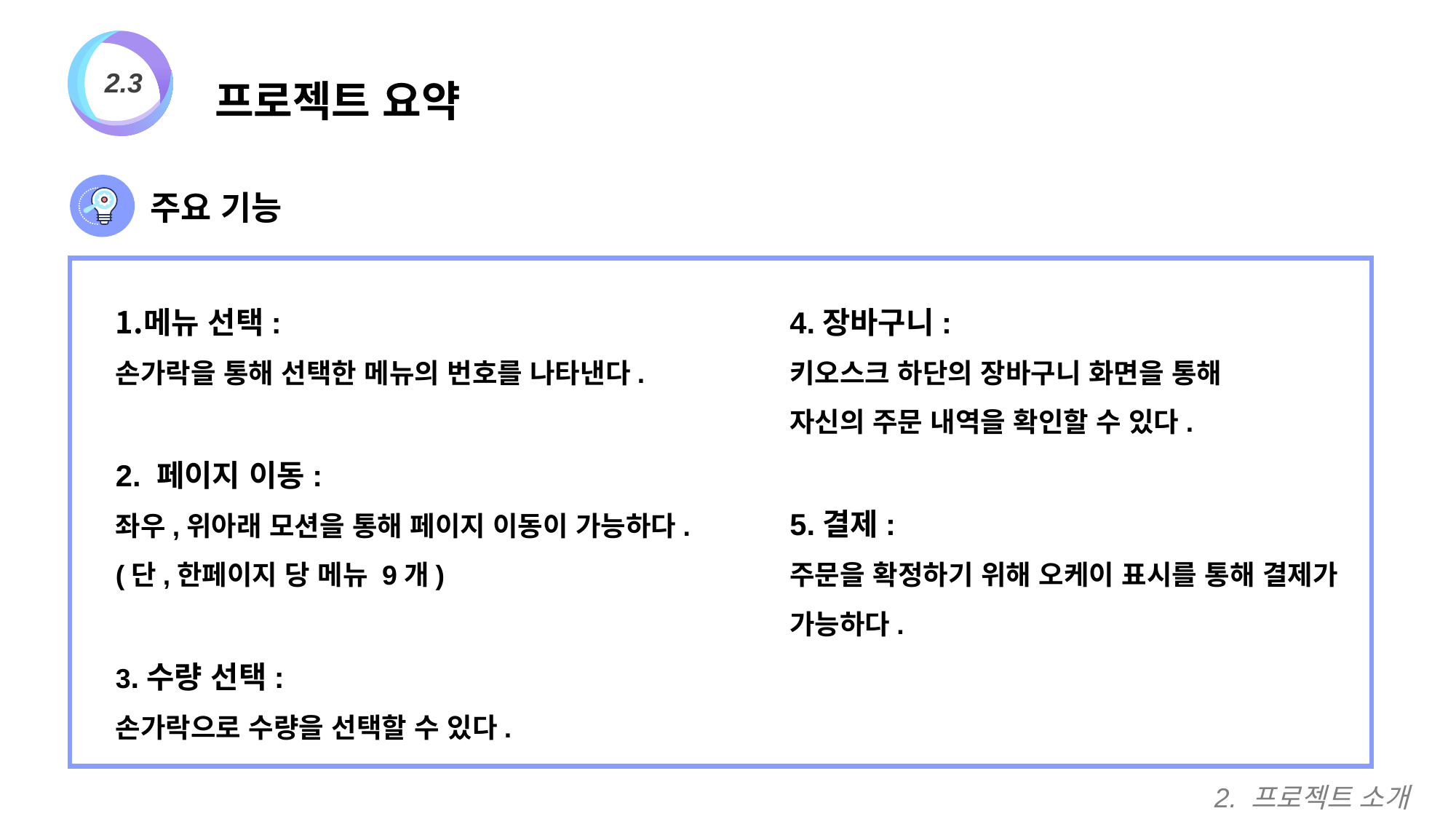

프로젝트 요약
2.3

주요 기능

메뉴 선택:
손가락을 통해 선택한 메뉴의 번호를 나타낸다.

2. 페이지 이동:
좌우,위아래 모션을 통해 페이지 이동이 가능하다.
(단,한페이지 당 메뉴 9개)

3.수량 선택:
손가락으로 수량을 선택할 수 있다.

4.장바구니:
키오스크 하단의 장바구니 화면을 통해
자신의 주문 내역을 확인할 수 있다.

5.결제:
주문을 확정하기 위해 오케이 표시를 통해 결제가 가능하다.

2. 프로젝트 소개